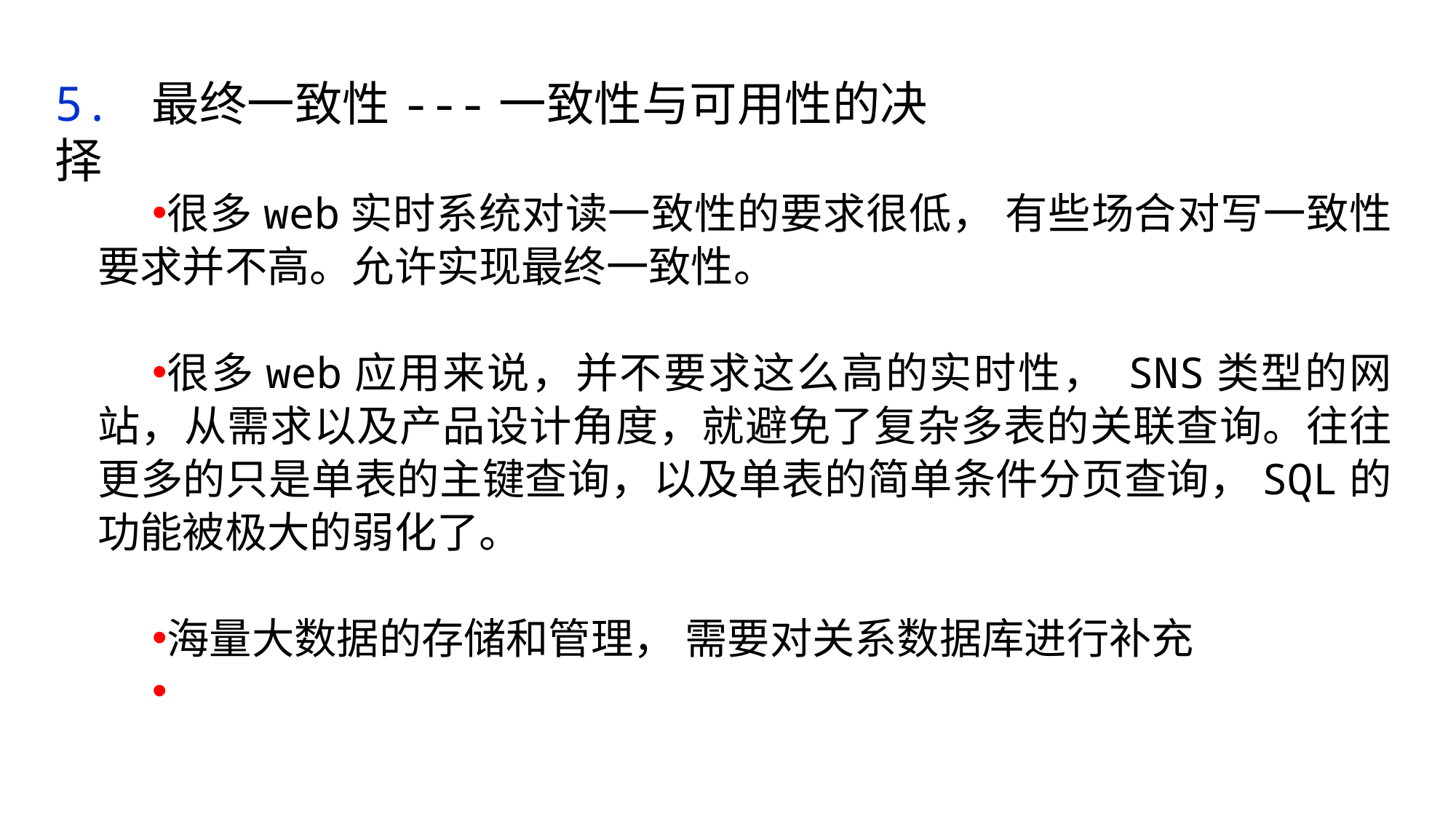

5. 最终一致性---一致性与可用性的决择
很多web实时系统对读一致性的要求很低， 有些场合对写一致性要求并不高。允许实现最终一致性。

很多web应用来说，并不要求这么高的实时性， SNS类型的网站，从需求以及产品设计角度，就避免了复杂多表的关联查询。往往更多的只是单表的主键查询，以及单表的简单条件分页查询，SQL的功能被极大的弱化了。

海量大数据的存储和管理， 需要对关系数据库进行补充